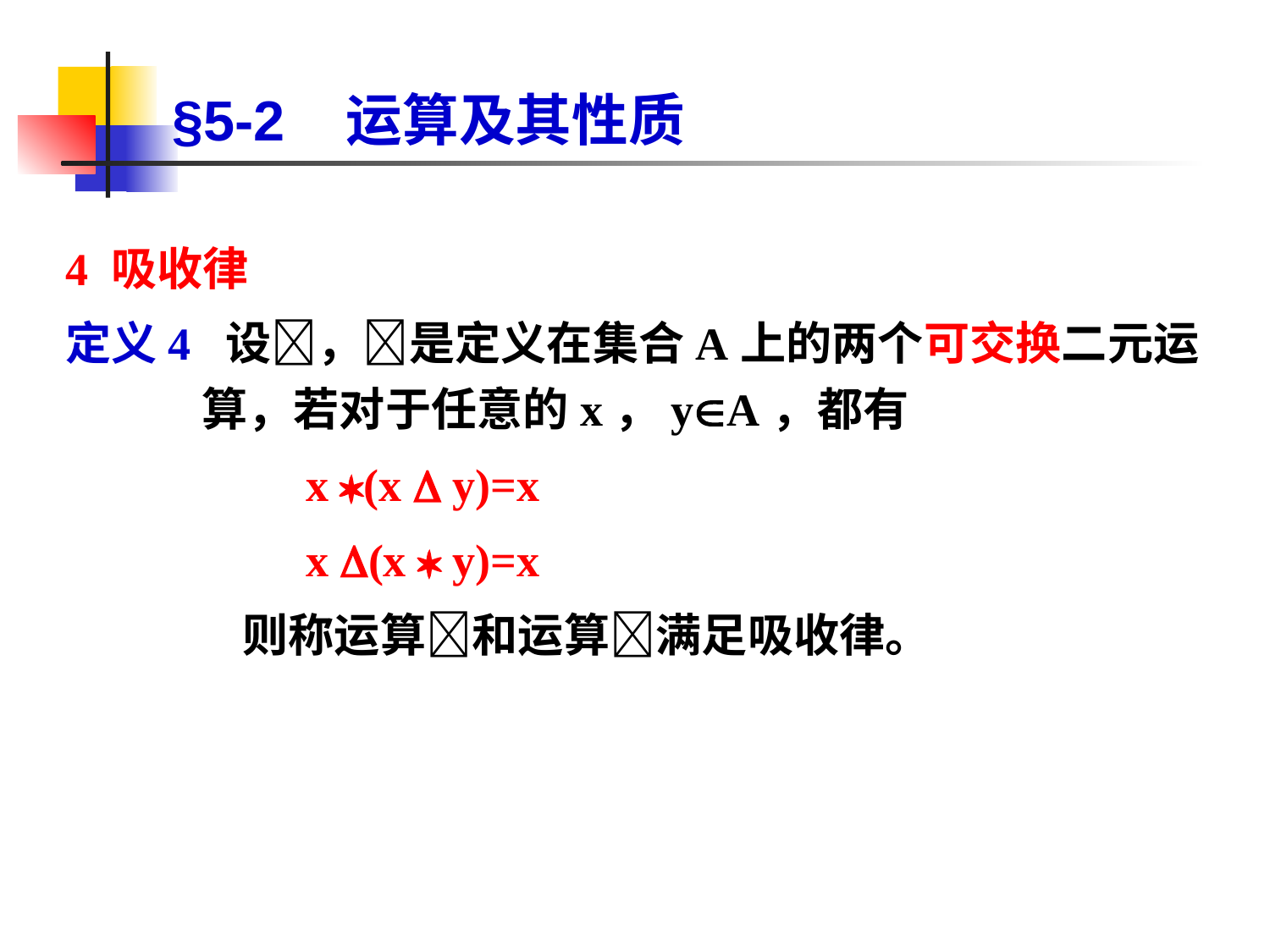

# §5-2   运算及其性质
4 吸收律
定义4  设∗，Δ是定义在集合A上的两个可交换二元运算，若对于任意的x，y∈A，都有
                     x ∗(x Δ y)=x
                     x Δ(x ∗ y)=x
                则称运算∗和运算Δ满足吸收律。
17